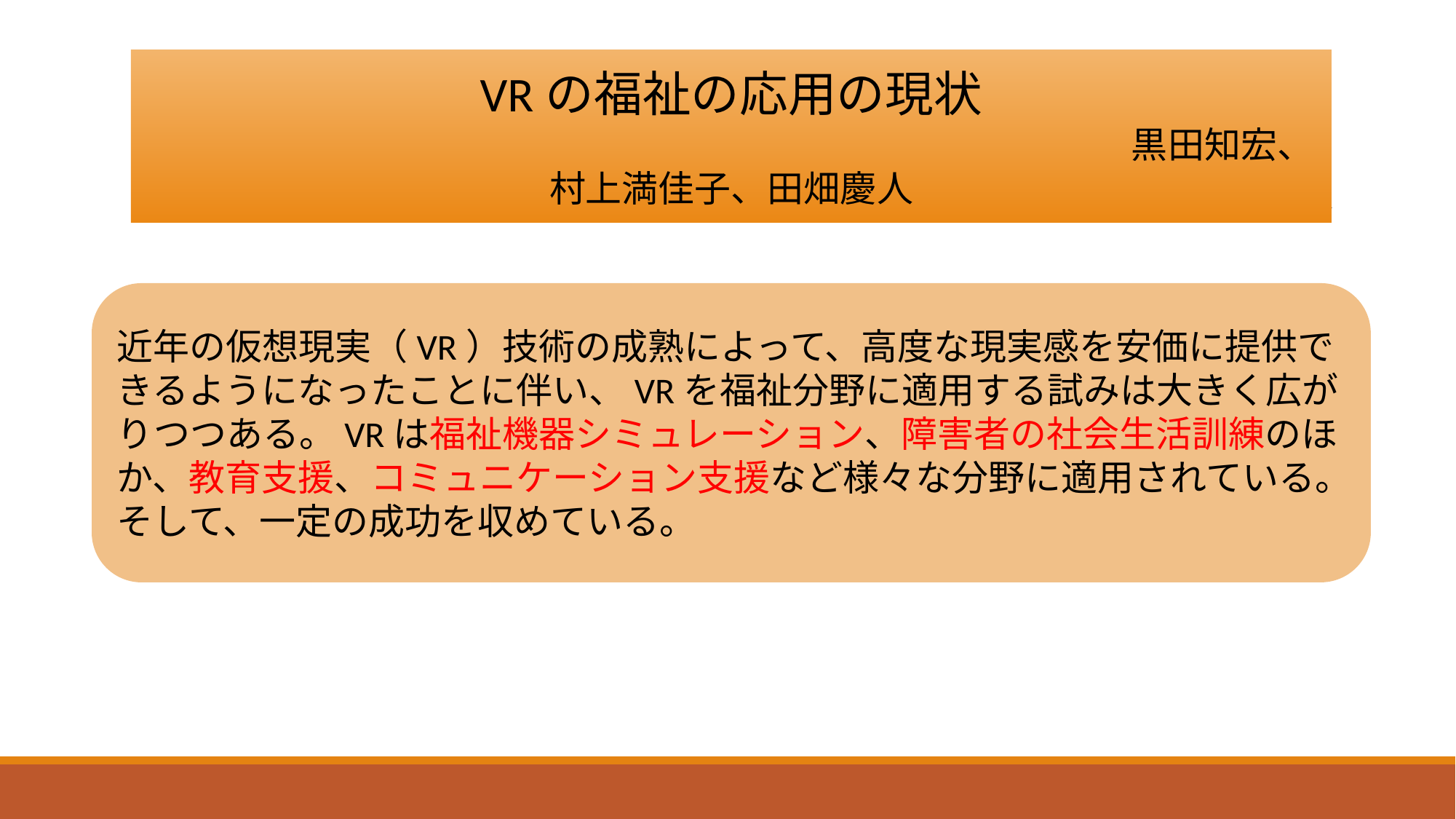

VRの福祉の応用の現状
　　　　　　　　　　　　　　　　　　　　　　　　　　　黒田知宏、村上満佳子、田畑慶人
近年の仮想現実（VR）技術の成熟によって、高度な現実感を安価に提供できるようになったことに伴い、VRを福祉分野に適用する試みは大きく広がりつつある。VRは福祉機器シミュレーション、障害者の社会生活訓練のほか、教育支援、コミュニケーション支援など様々な分野に適用されている。そして、一定の成功を収めている。